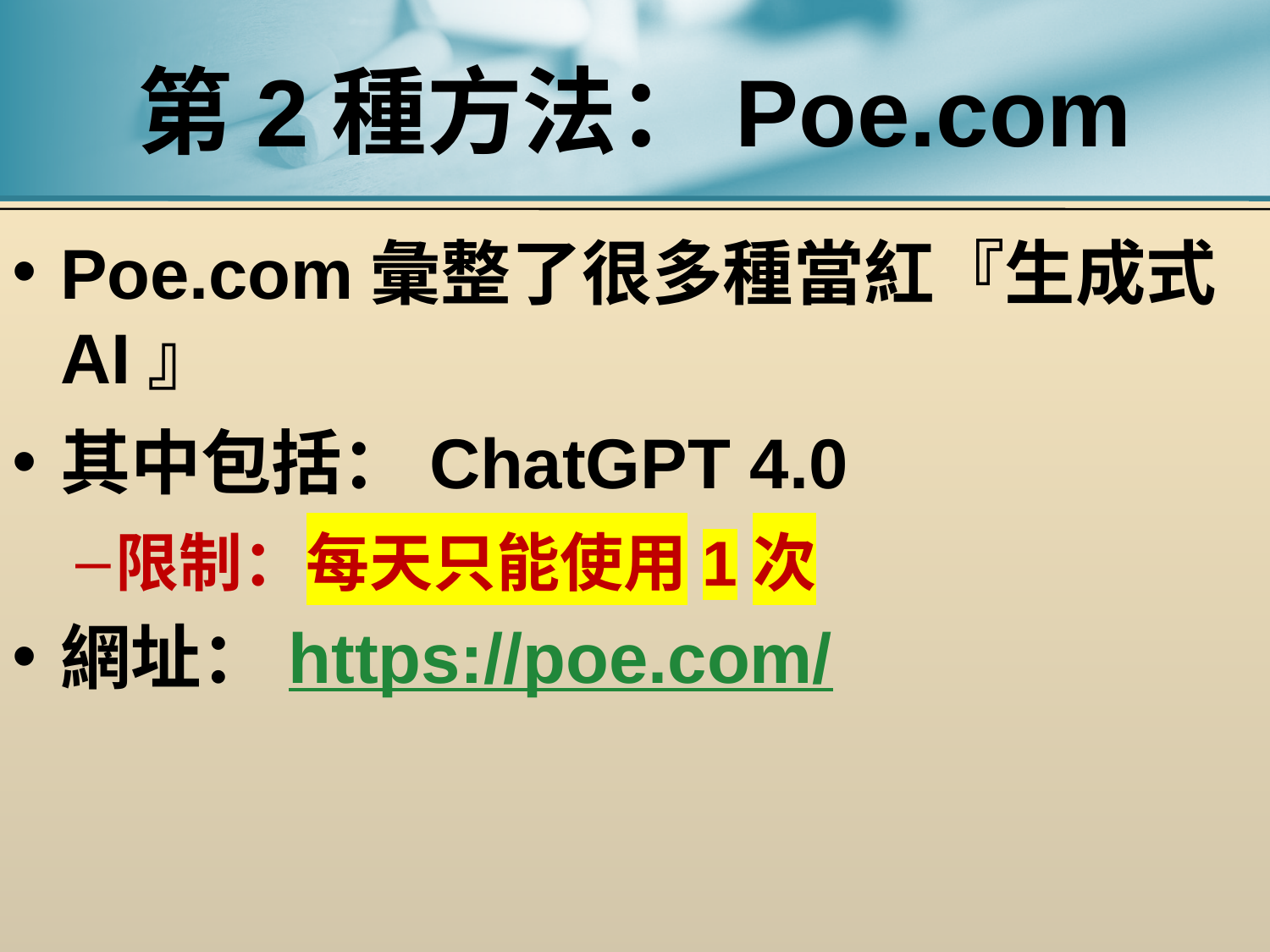

# 第2種方法：Poe.com
Poe.com彙整了很多種當紅『生成式AI』
其中包括：ChatGPT 4.0
限制：每天只能使用1次
網址：https://poe.com/